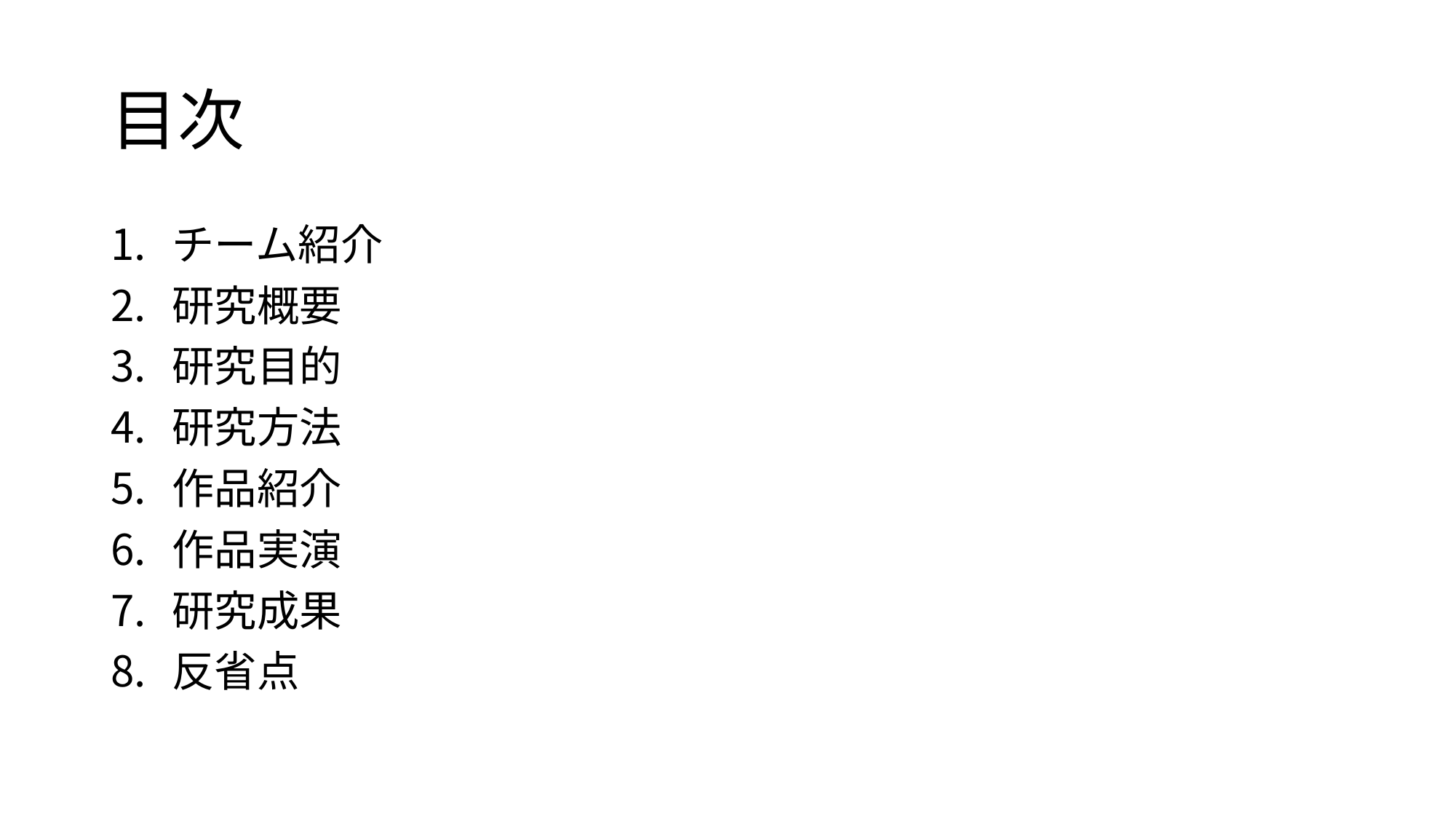

# 目次
チーム紹介
研究概要
研究目的
研究方法
作品紹介
作品実演
研究成果
反省点